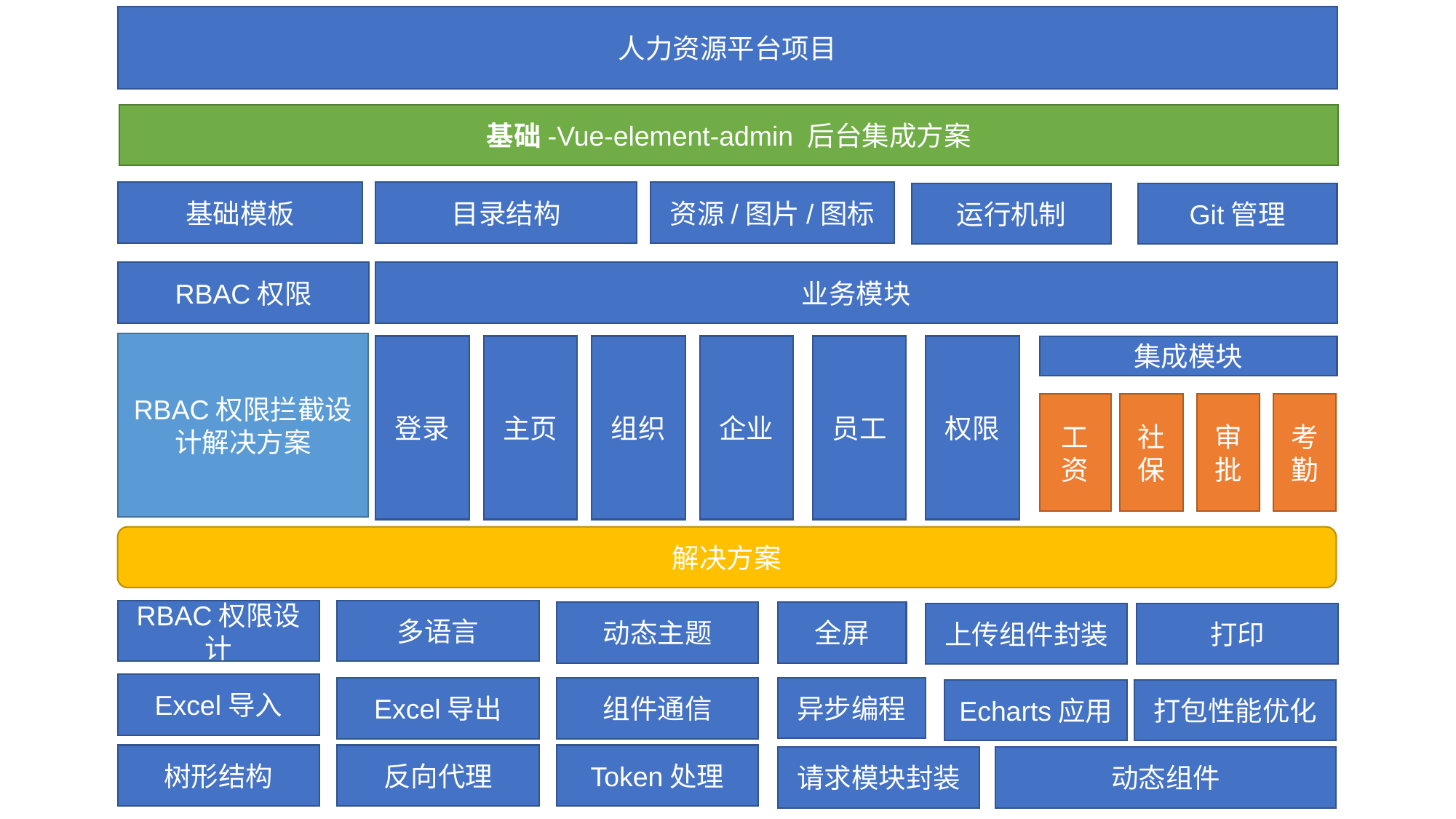

人力资源平台项目
基础-Vue-element-admin 后台集成方案
目录结构
资源/图片/图标
基础模板
运行机制
Git管理
RBAC权限
业务模块
RBAC权限拦截设计解决方案
权限
集成模块
主页
组织
企业
员工
登录
审批
考勤
社保
工资
解决方案
RBAC权限设计
多语言
动态主题
全屏
上传组件封装
打印
Excel导入
异步编程
Excel导出
组件通信
Echarts应用
打包性能优化
树形结构
反向代理
Token处理
请求模块封装
动态组件